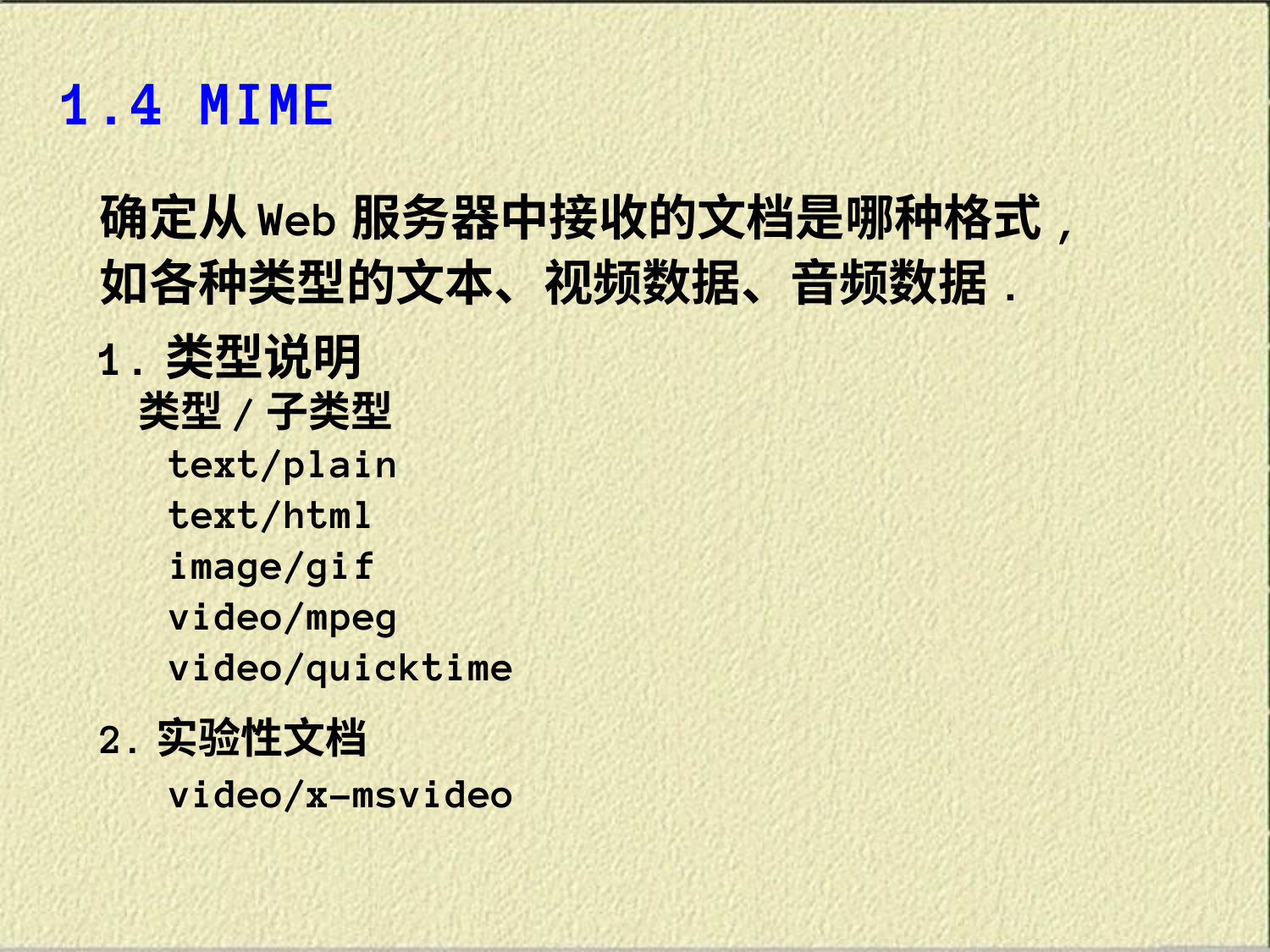

1.4 MIME
确定从Web服务器中接收的文档是哪种格式,
如各种类型的文本、视频数据、音频数据.
1.类型说明
   类型/子类型
   text/plain
   text/html
   image/gif
   video/mpeg
   video/quicktime
2.实验性文档
   video/x-msvideo